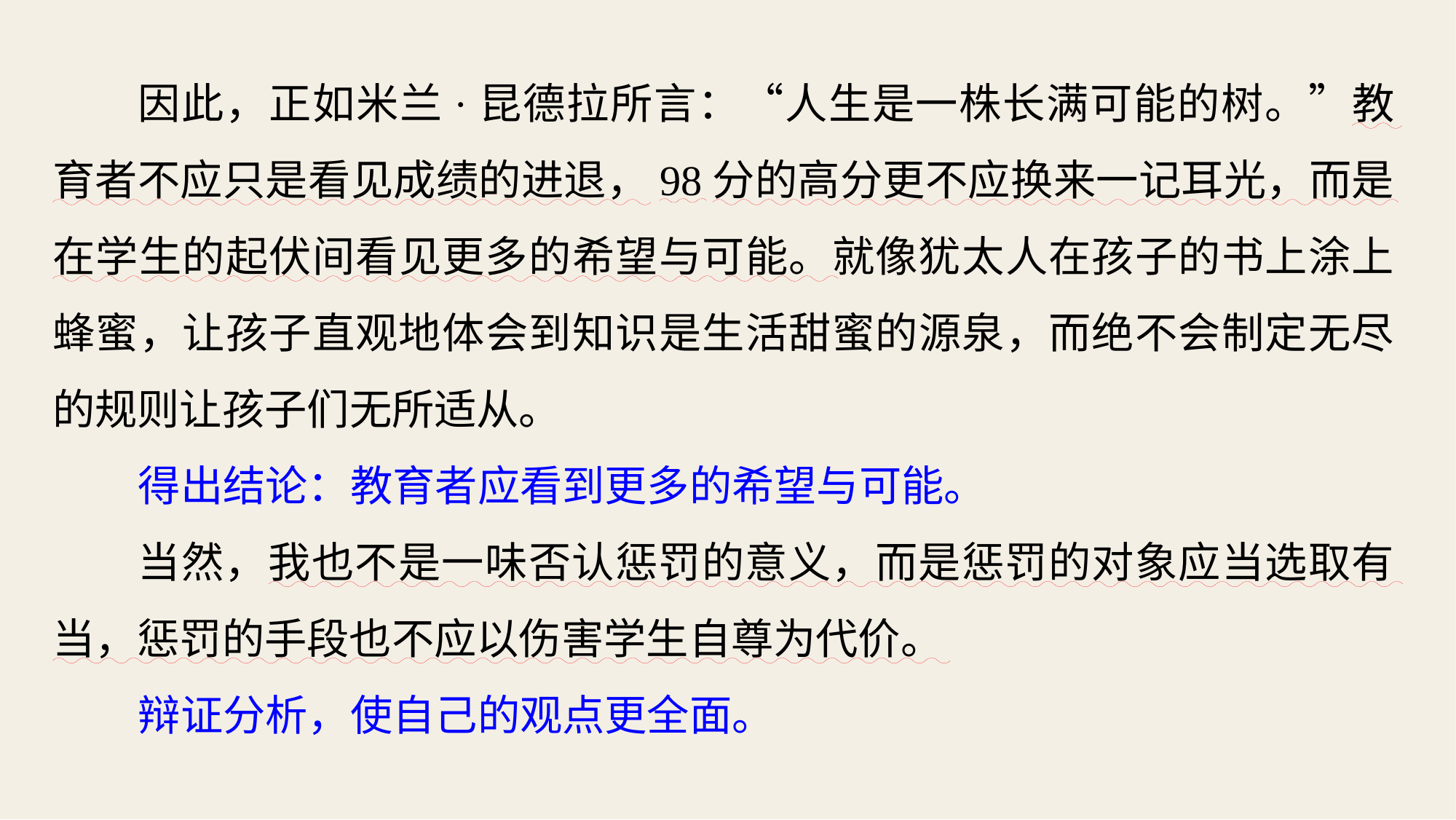

因此，正如米兰·昆德拉所言：“人生是一株长满可能的树。”教育者不应只是看见成绩的进退，98分的高分更不应换来一记耳光，而是在学生的起伏间看见更多的希望与可能。就像犹太人在孩子的书上涂上蜂蜜，让孩子直观地体会到知识是生活甜蜜的源泉，而绝不会制定无尽的规则让孩子们无所适从。
得出结论：教育者应看到更多的希望与可能。
当然，我也不是一味否认惩罚的意义，而是惩罚的对象应当选取有当，惩罚的手段也不应以伤害学生自尊为代价。
辩证分析，使自己的观点更全面。